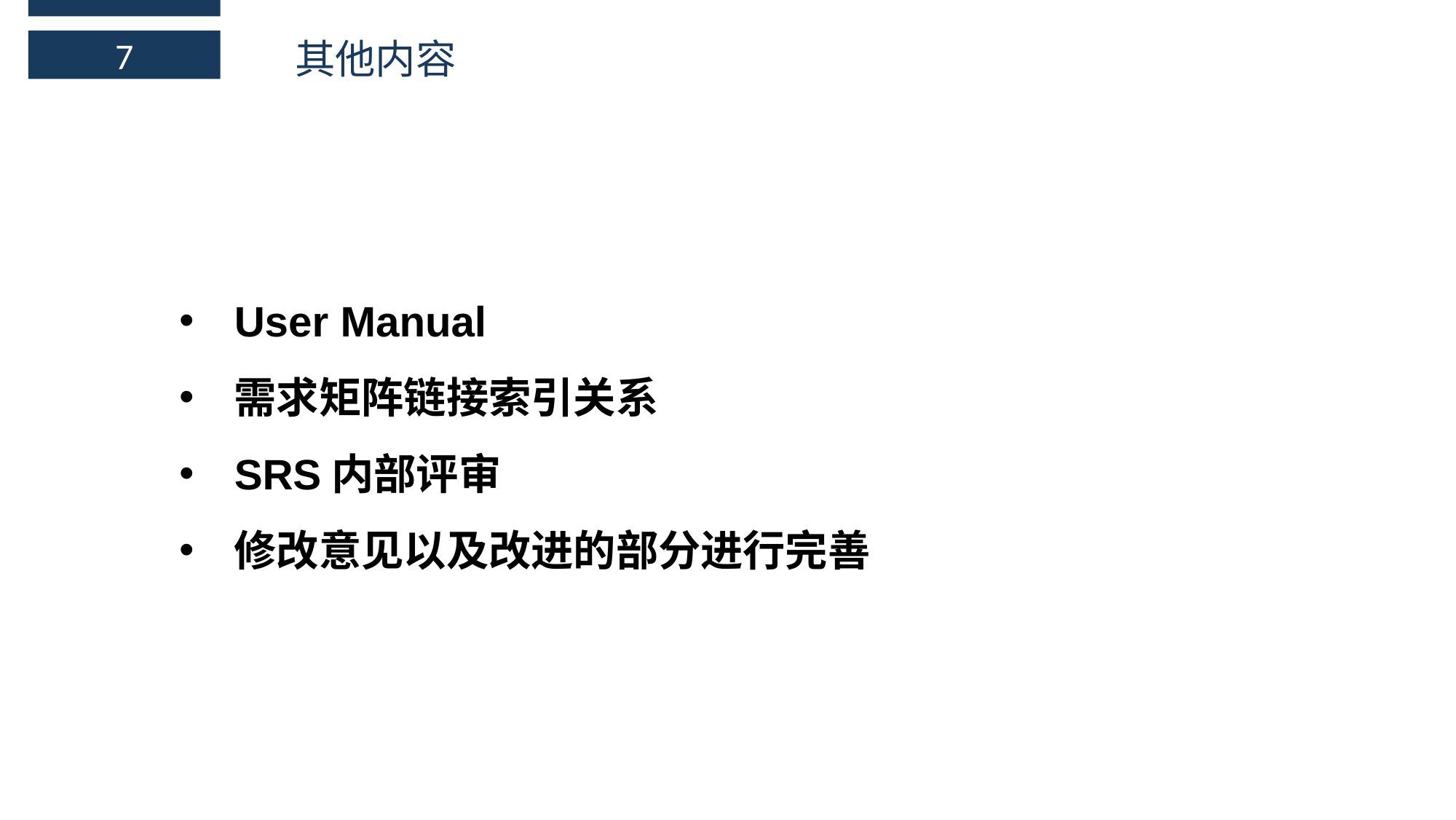

其他内容
7
User Manual
需求矩阵链接索引关系
SRS内部评审
修改意见以及改进的部分进行完善